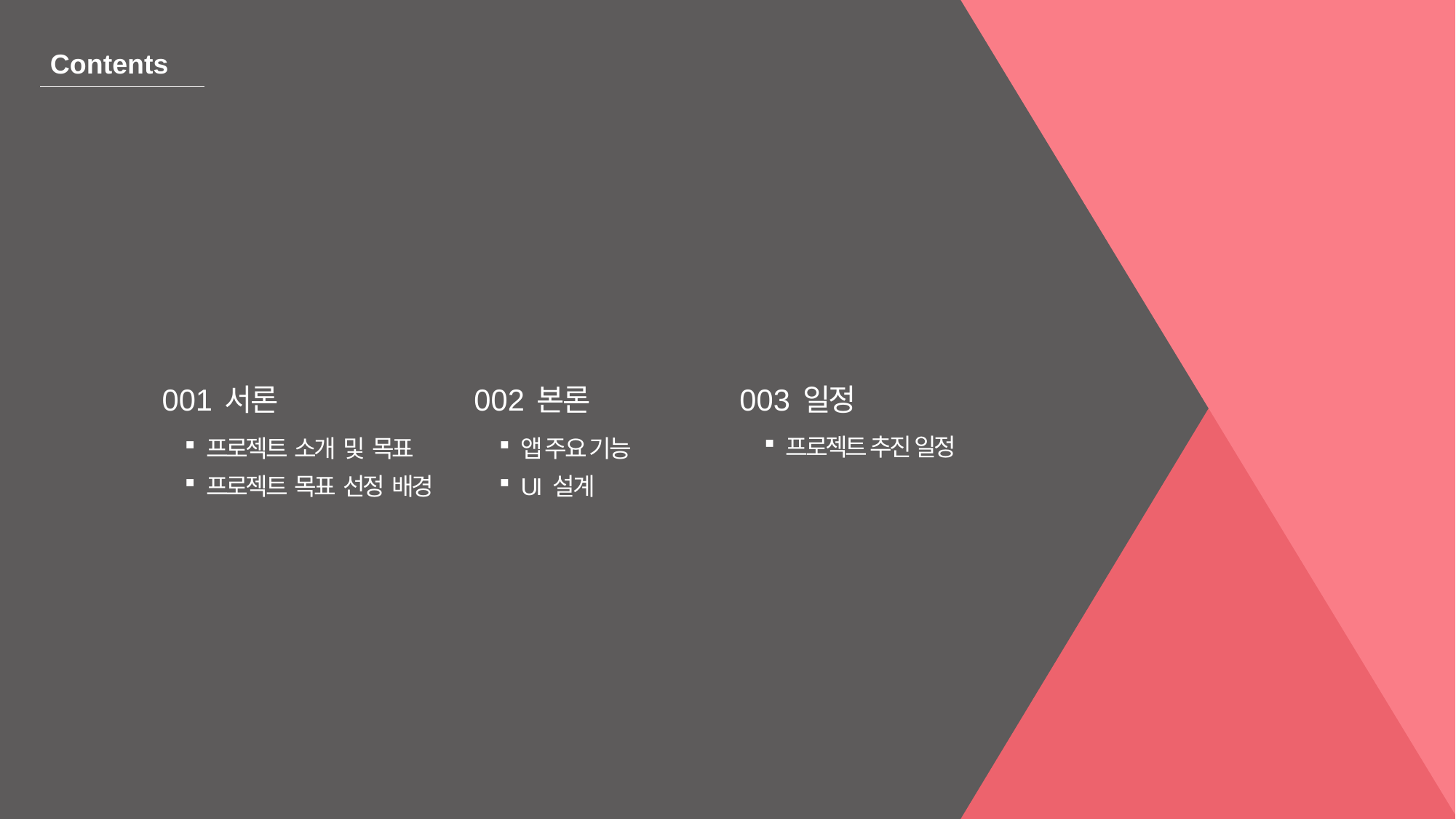

Contents
001
서론
002
본론
003
일정
프로젝트 추진 일정
프로젝트  소개  및  목표
프로젝트  목표  선정  배경
앱 주요 기능
UI 설계